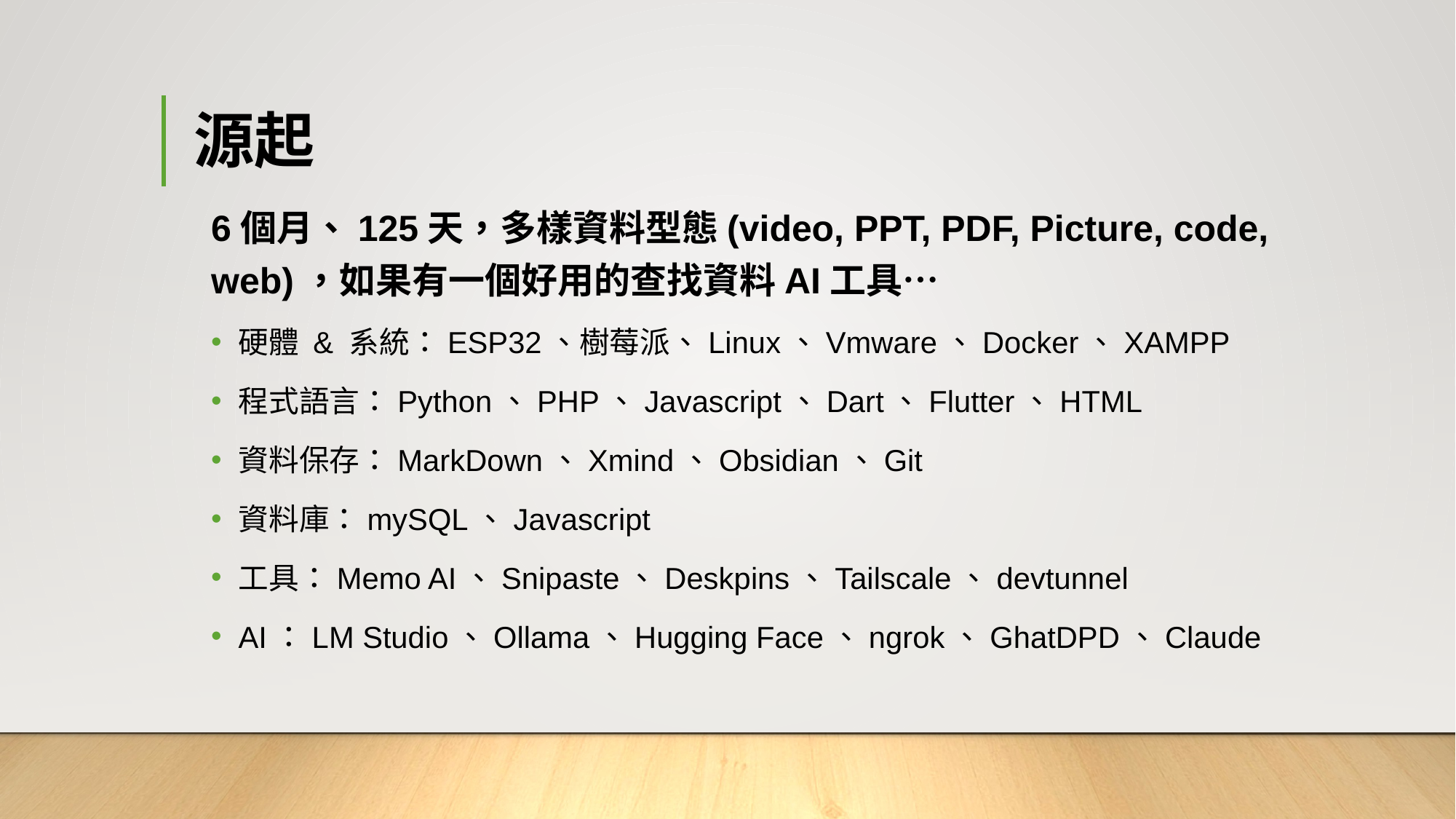

# 源起
6個月、125天，多樣資料型態(video, PPT, PDF, Picture, code, web)，如果有一個好用的查找資料AI工具…
硬體 & 系統：ESP32、樹莓派、Linux、Vmware、Docker、XAMPP
程式語言：Python、PHP、Javascript、Dart、Flutter、HTML
資料保存：MarkDown、Xmind、Obsidian、Git
資料庫：mySQL、Javascript
工具：Memo AI、Snipaste、Deskpins、Tailscale、devtunnel
AI：LM Studio、Ollama、Hugging Face、ngrok、GhatDPD、Claude